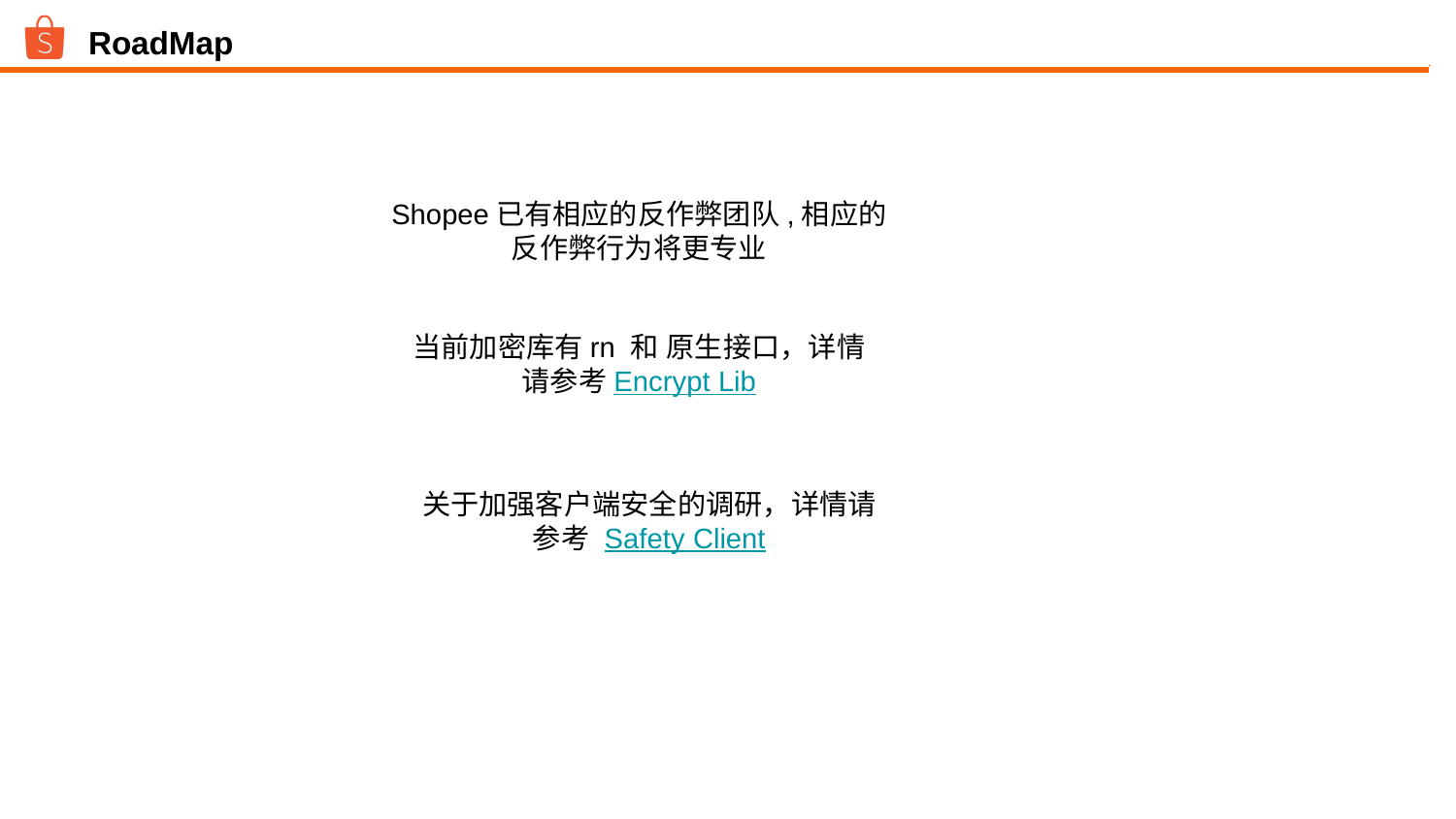

# RoadMap
Shopee已有相应的反作弊团队,相应的反作弊行为将更专业
当前加密库有rn 和 原生接口，详情请参考Encrypt Lib
关于加强客户端安全的调研，详情请参考 Safety Client